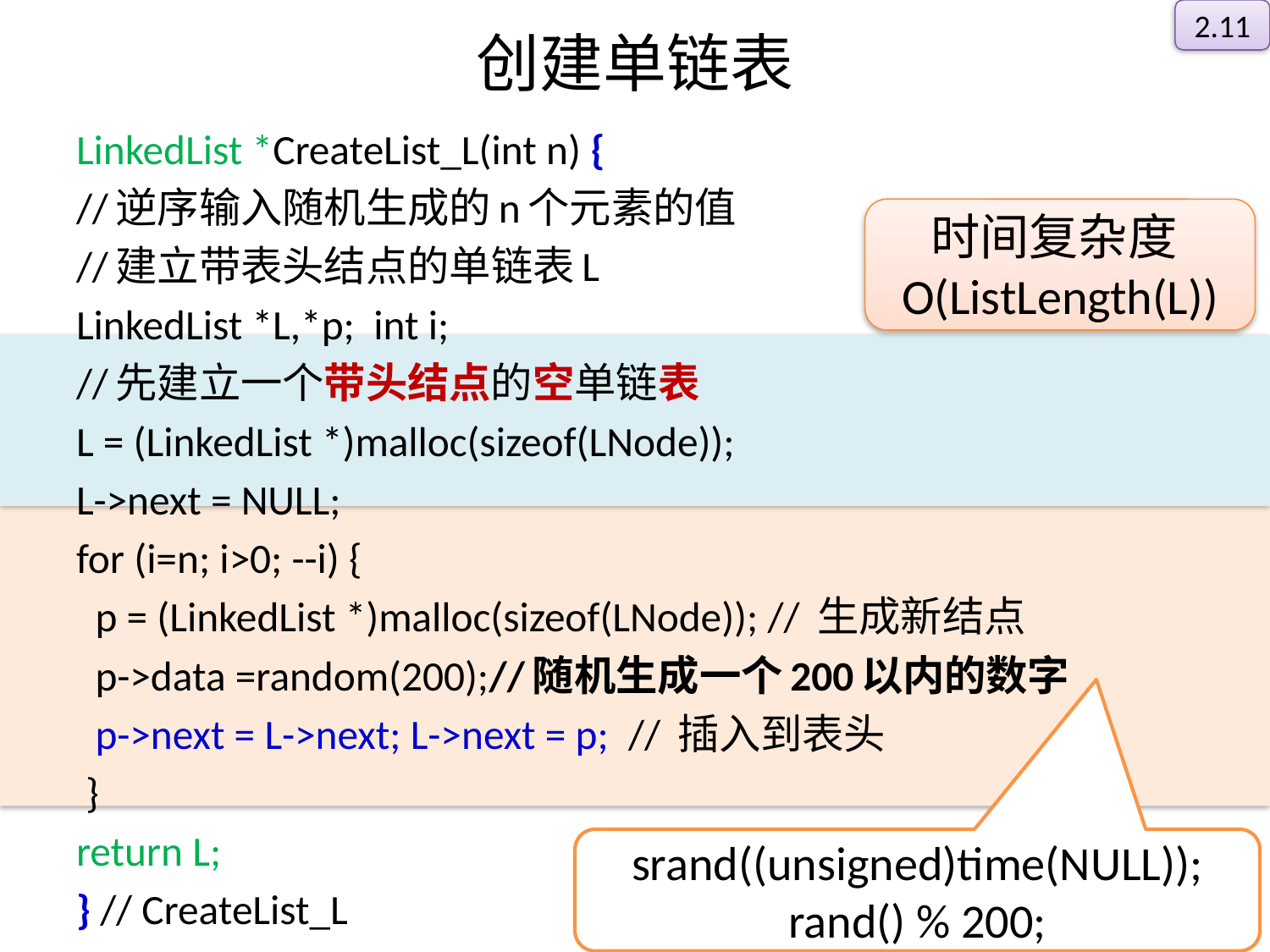

2.11
# 创建单链表
LinkedList *CreateList_L(int n) {
//逆序输入随机生成的n个元素的值
//建立带表头结点的单链表L
LinkedList *L,*p;  int i;
//先建立一个带头结点的空单链表
L = (LinkedList *)malloc(sizeof(LNode));
L->next = NULL;
for (i=n; i>0; --i) {
  p = (LinkedList *)malloc(sizeof(LNode)); // 生成新结点
  p->data =random(200);//随机生成一个200以内的数字
  p->next = L->next; L->next = p;  // 插入到表头
 }
return L;
} // CreateList_L
时间复杂度O(ListLength(L))

srand((unsigned)time(NULL));
rand() % 200;
10